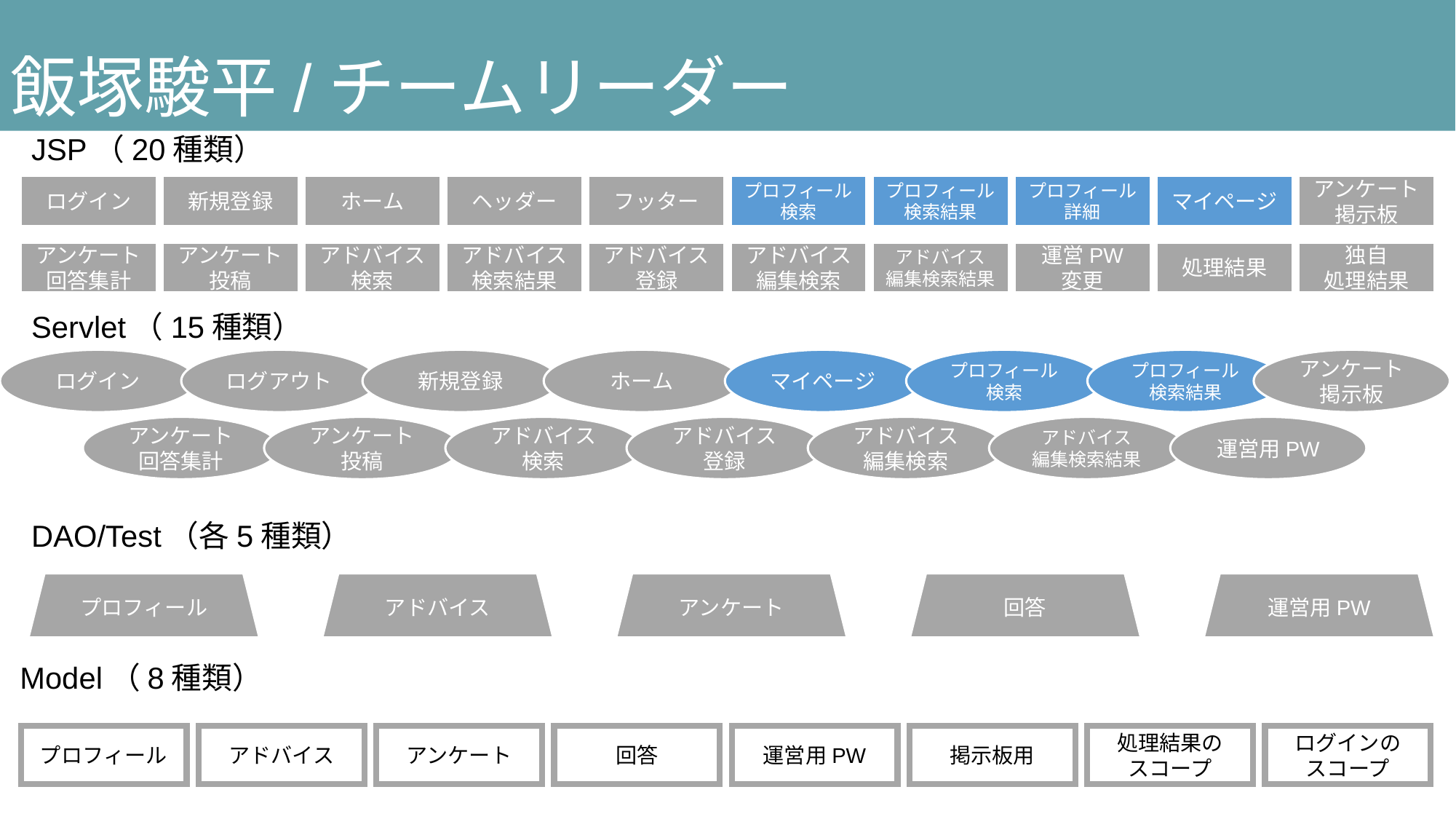

飯塚駿平/チームリーダー
JSP（20種類）
ログイン
新規登録
ホーム
ヘッダー
フッター
プロフィール検索
プロフィール検索結果
プロフィール詳細
マイページ
アンケート掲示板
アンケート回答集計
アンケート投稿
アドバイス検索
アドバイス検索結果
アドバイス登録
アドバイス編集検索
アドバイス
編集検索結果
運営PW
変更
処理結果
独自
処理結果
Servlet（15種類）
ログイン
ログアウト
新規登録
ホーム
マイページ
プロフィール検索
プロフィール検索結果
アンケート掲示板
アンケート回答集計
アンケート投稿
アドバイス検索
アドバイス登録
アドバイス編集検索
アドバイス
編集検索結果
運営用PW
DAO/Test（各5種類）
プロフィール
アドバイス
アンケート
回答
運営用PW
Model（8種類）
プロフィール
アドバイス
アンケート
回答
運営用PW
掲示板用
処理結果の
スコープ
ログインの
スコープ